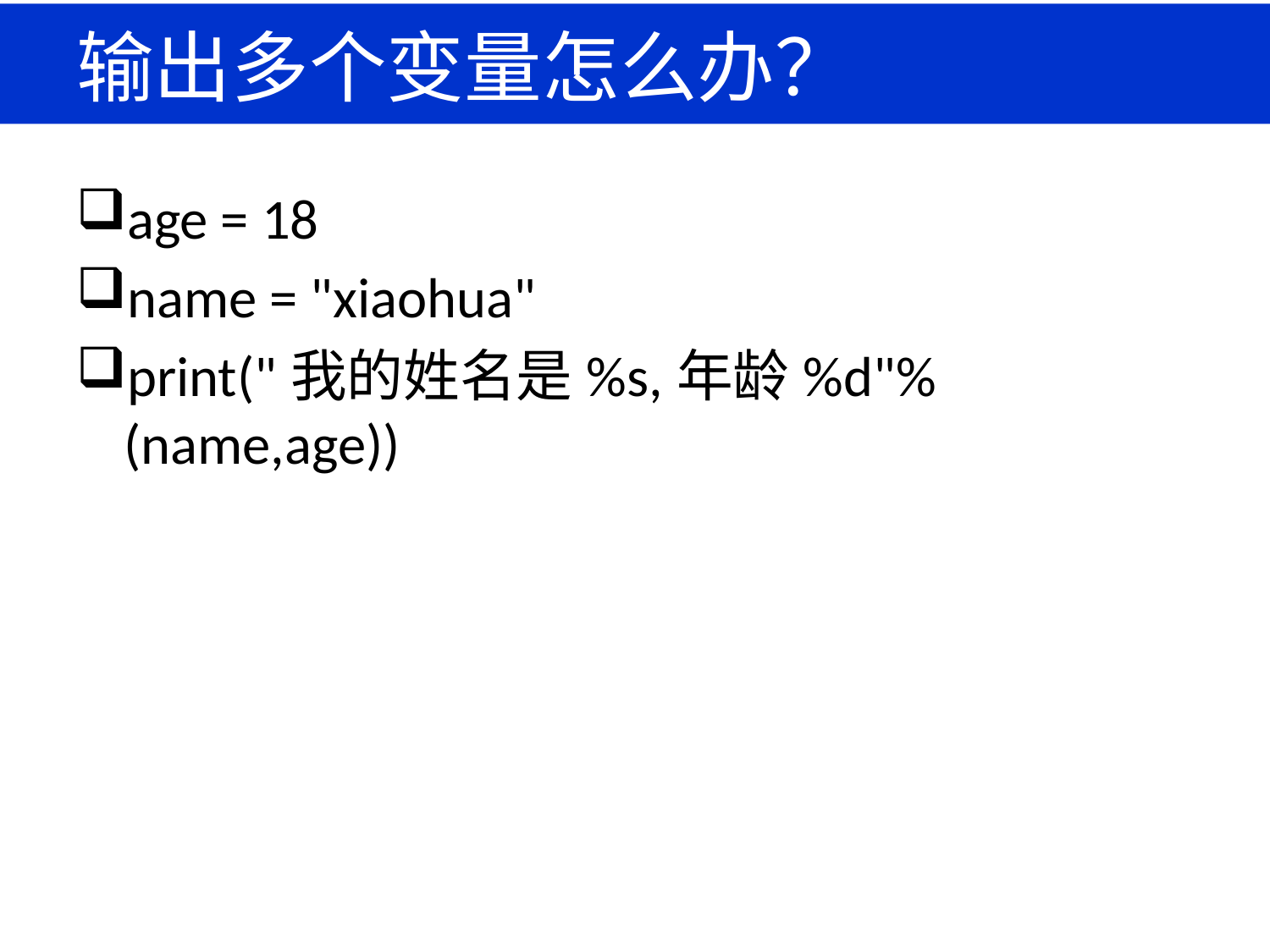

# 输出多个变量怎么办？
age = 18
name = "xiaohua"
print("我的姓名是%s,年龄%d"%(name,age))